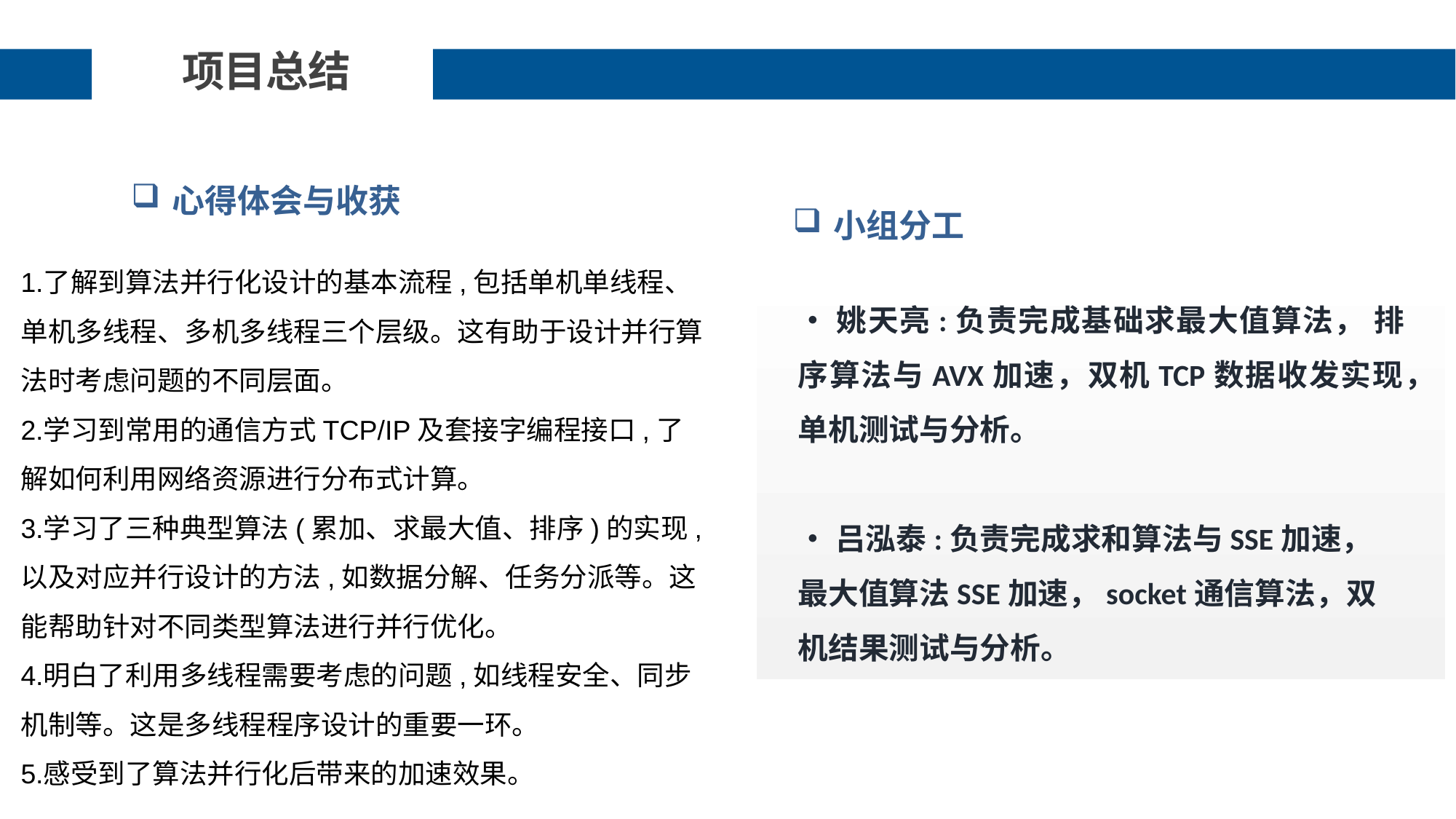

# 项目总结
心得体会与收获
小组分工
了解到算法并行化设计的基本流程,包括单机单线程、单机多线程、多机多线程三个层级。这有助于设计并行算法时考虑问题的不同层面。
学习到常用的通信方式TCP/IP及套接字编程接口,了解如何利用网络资源进行分布式计算。
学习了三种典型算法(累加、求最大值、排序)的实现,以及对应并行设计的方法,如数据分解、任务分派等。这能帮助针对不同类型算法进行并行优化。
明白了利用多线程需要考虑的问题,如线程安全、同步机制等。这是多线程程序设计的重要一环。
感受到了算法并行化后带来的加速效果。
•姚天亮:负责完成基础求最大值算法， 排序算法与AVX加速，双机TCP数据收发实现，单机测试与分析。

•吕泓泰:负责完成求和算法与SSE加速， 最大值算法SSE加速，socket通信算法，双机结果测试与分析。